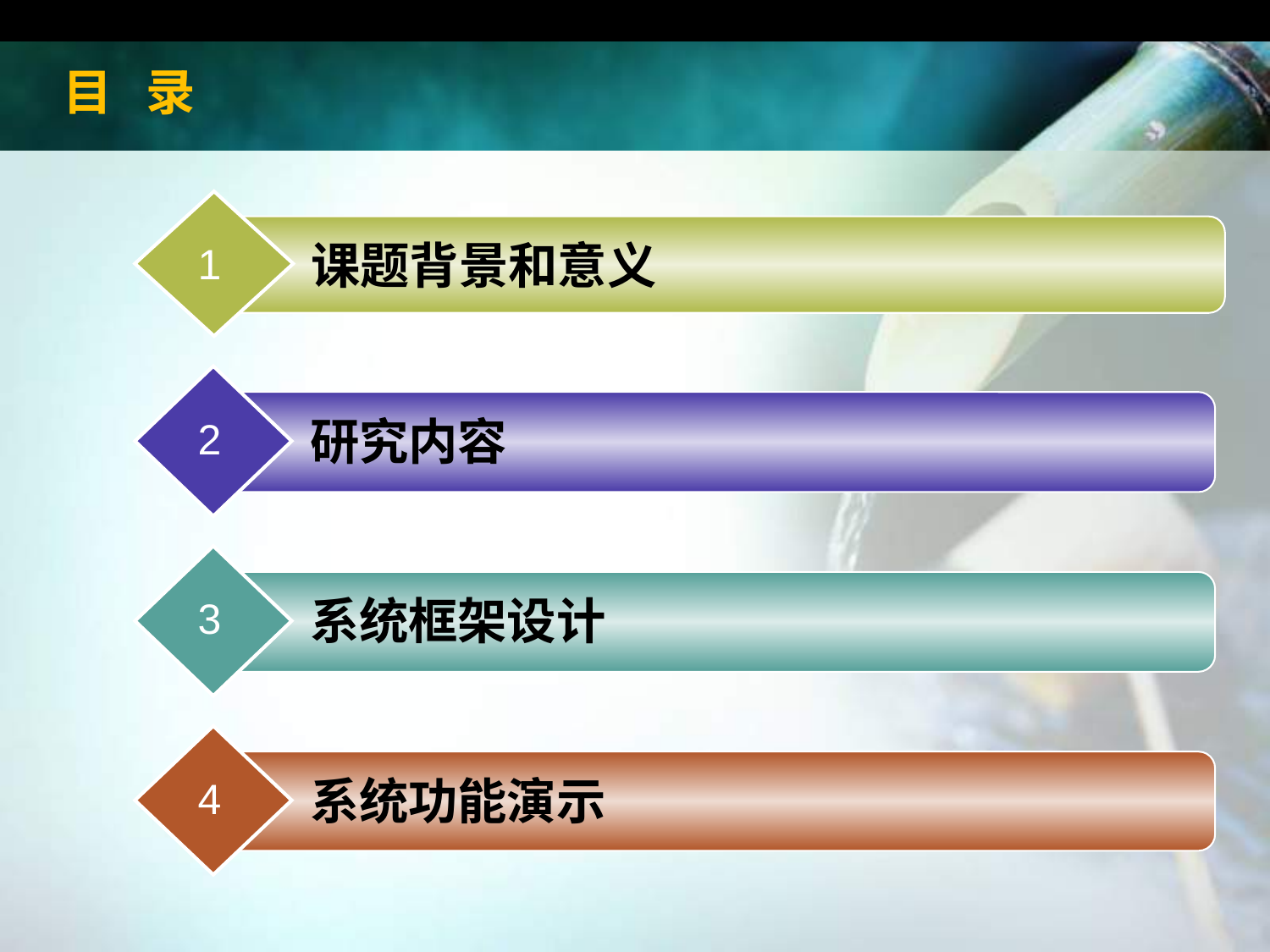

目   录

 课题背景和意义
1

 研究内容
2

 系统框架设计

3

 系统功能演示
4